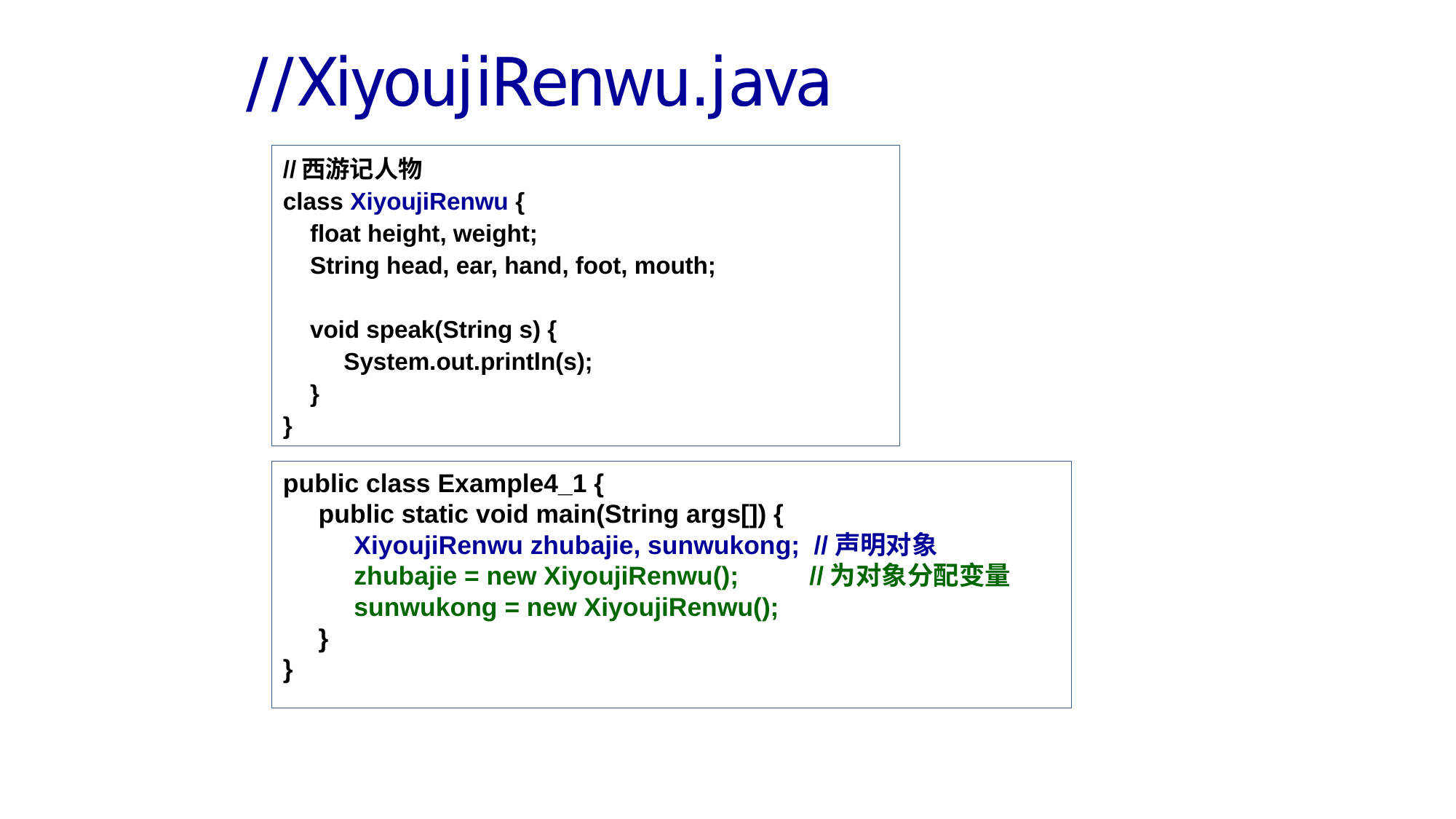

# //XiyoujiRenwu.java
//西游记人物
class XiyoujiRenwu {
    float height, weight;
    String head, ear, hand, foot, mouth;

    void speak(String s) {
         System.out.println(s);
    }
}
public class Example4_1 {
     public static void main(String args[]) {
          XiyoujiRenwu zhubajie, sunwukong;  //声明对象
          zhubajie = new XiyoujiRenwu();          //为对象分配变量
          sunwukong = new XiyoujiRenwu();
     }
}
37